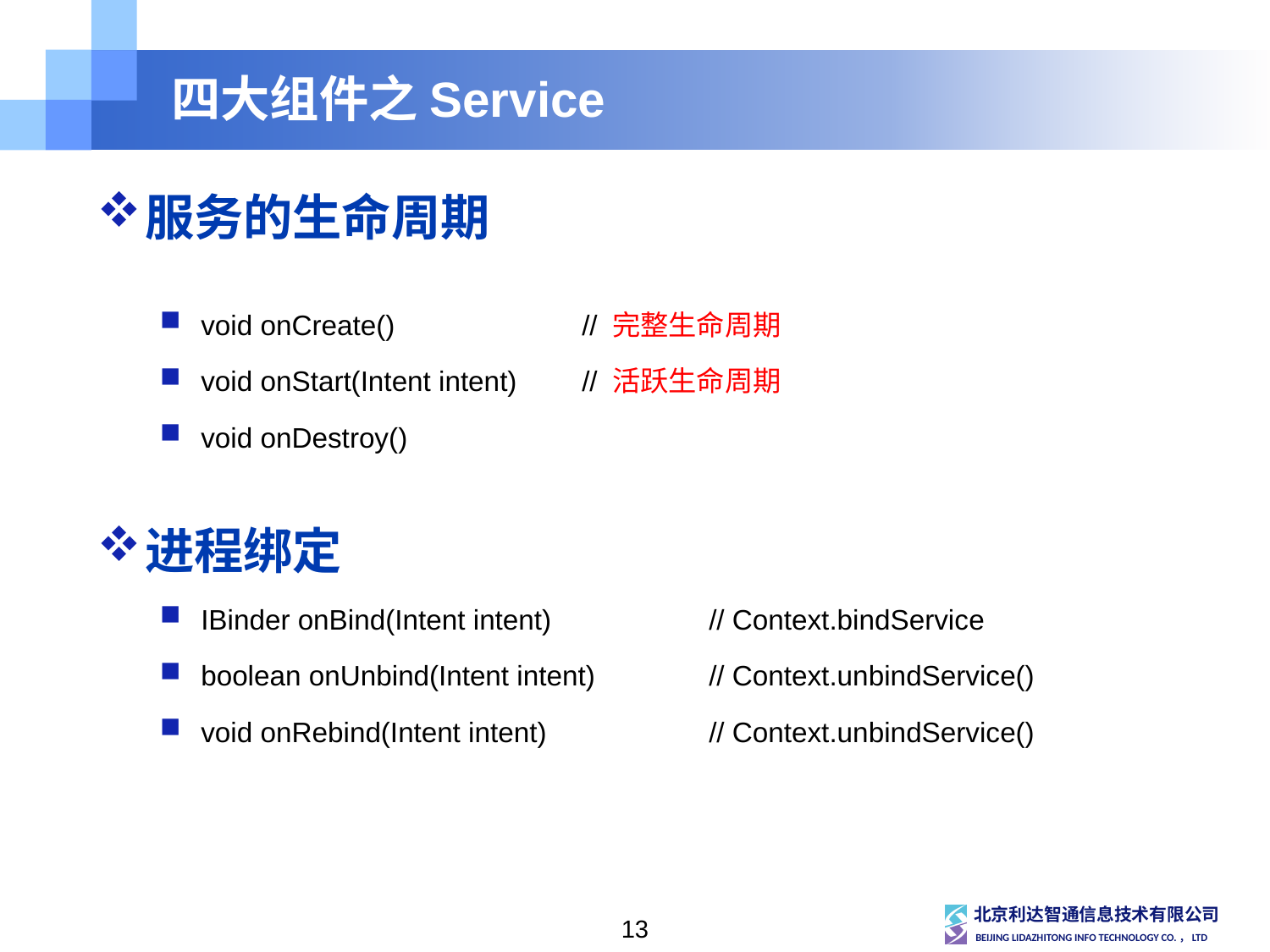

# 四大组件之Service
服务的生命周期

void onCreate() 		// 完整生命周期
void onStart(Intent intent) 	// 活跃生命周期
void onDestroy()

进程绑定
IBinder onBind(Intent intent) 		// Context.bindService
boolean onUnbind(Intent intent) 	// Context.unbindService()
void onRebind(Intent intent)		// Context.unbindService()

13